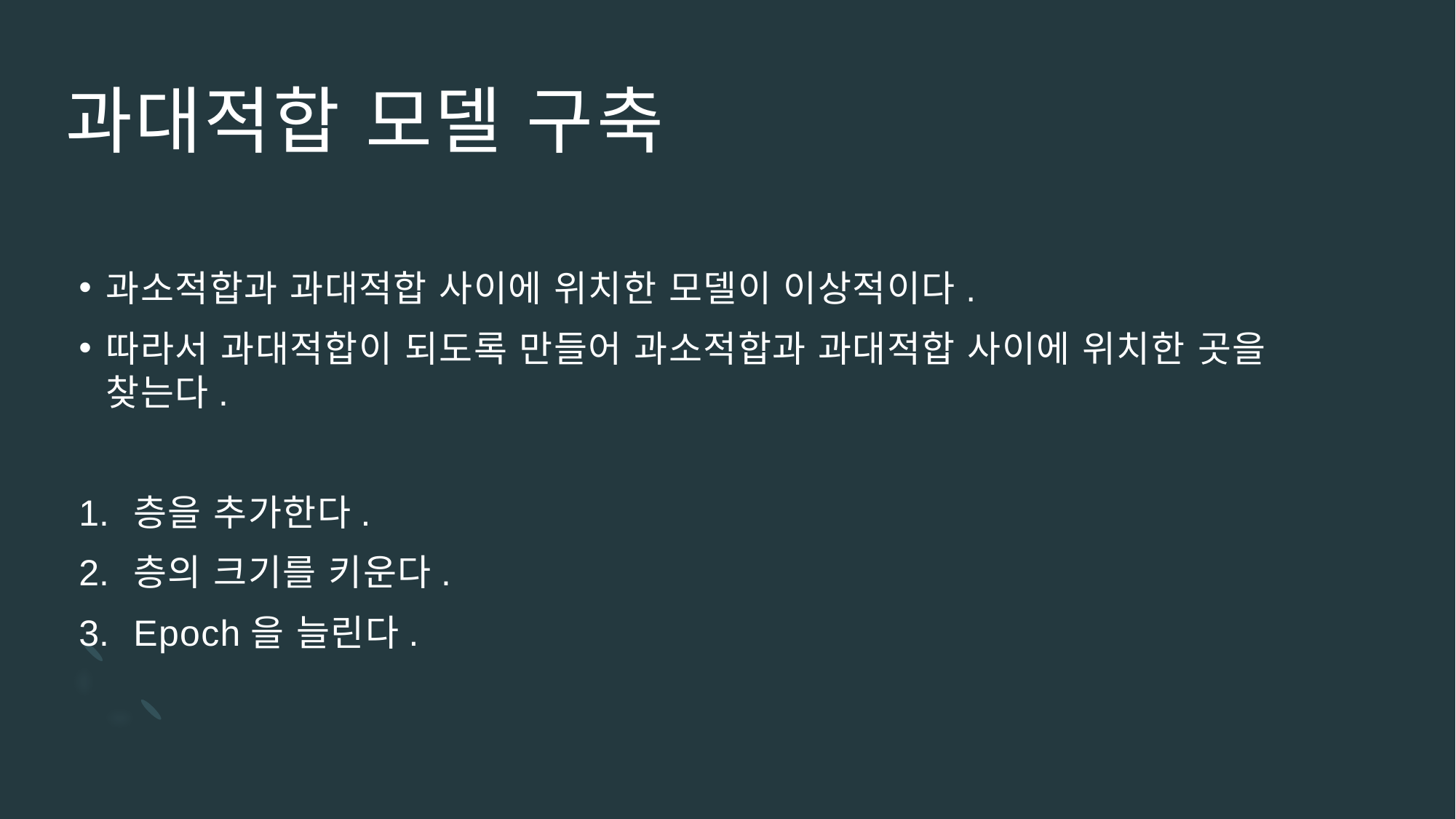

# 과대적합 모델 구축

과소적합과 과대적합 사이에 위치한 모델이 이상적이다.
따라서 과대적합이 되도록 만들어 과소적합과 과대적합 사이에 위치한 곳을 찾는다.

층을 추가한다.
층의 크기를 키운다.
Epoch을 늘린다.